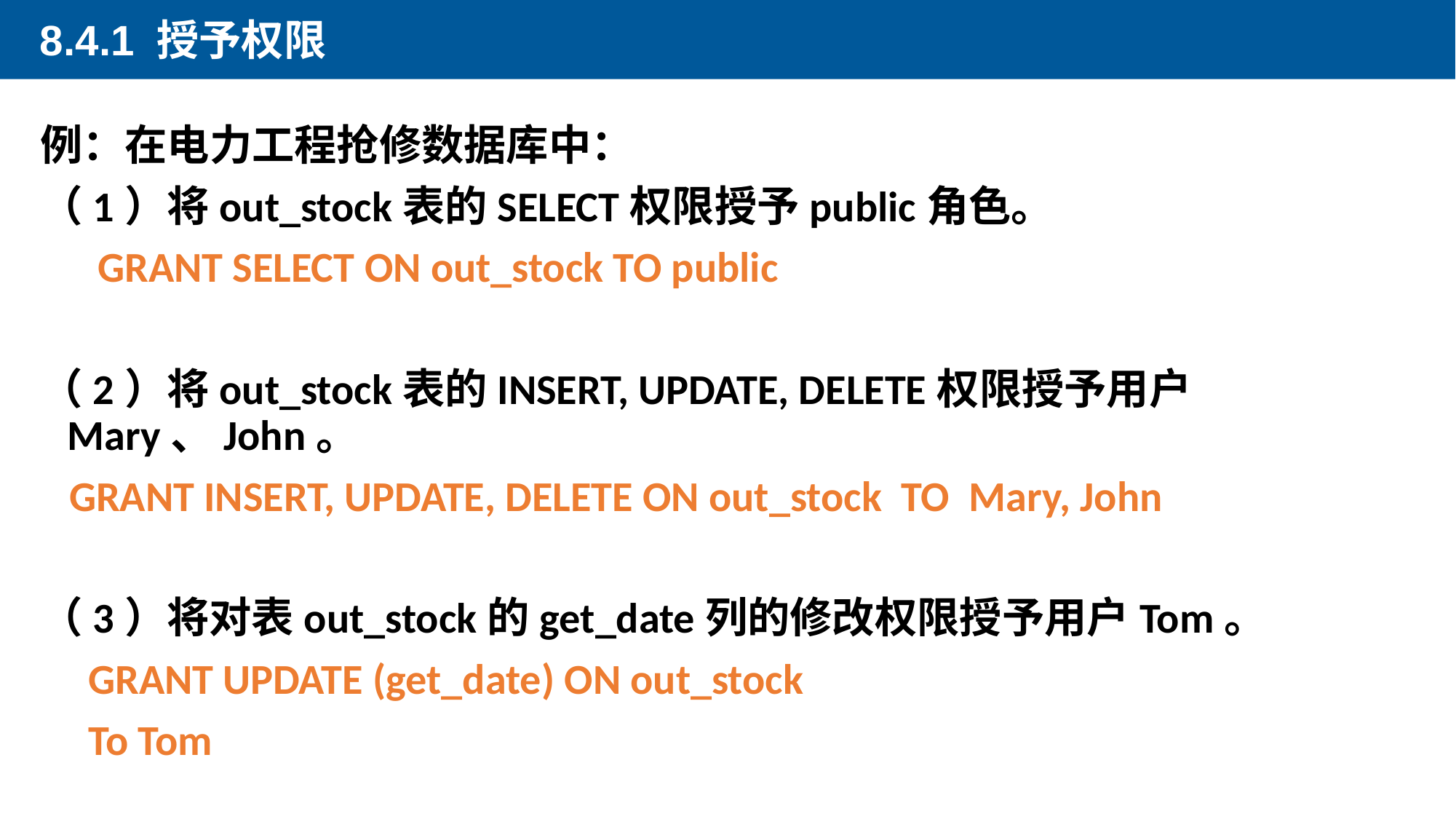

8.4.1 授予权限
例：在电力工程抢修数据库中：
（1）将out_stock表的SELECT权限授予public角色。
      GRANT SELECT ON out_stock TO public

（2）将out_stock表的INSERT, UPDATE, DELETE权限授予用户 Mary、John。
   GRANT INSERT, UPDATE, DELETE ON out_stock  TO  Mary, John

（3）将对表out_stock的get_date列的修改权限授予用户Tom。
     GRANT UPDATE (get_date) ON out_stock
     To Tom